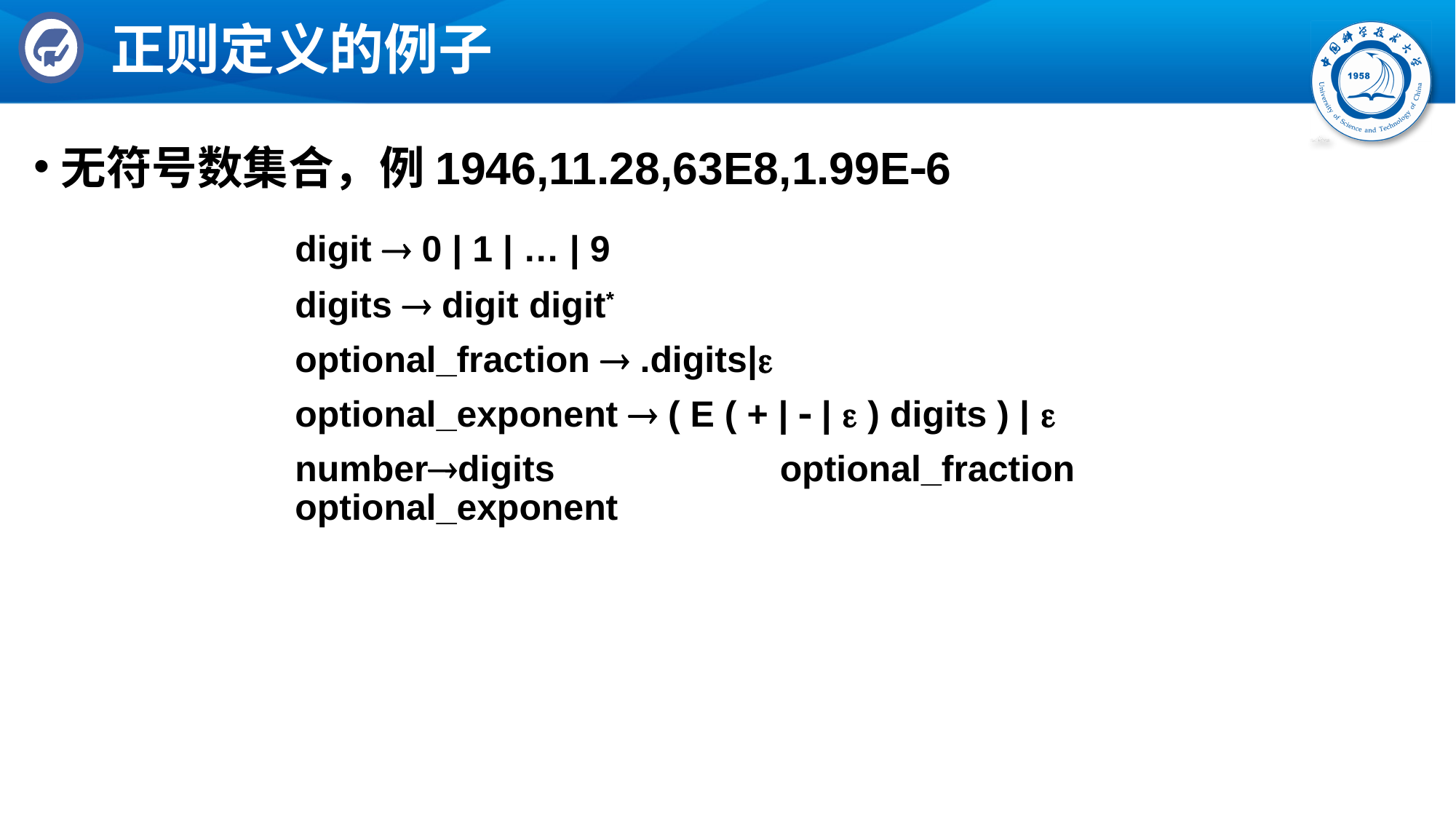

# 正则定义的例子
无符号数集合，例1946,11.28,63E8,1.99E−6

	digit → 0 | 1 | … | 9
	digits → digit digit*
	optional_fraction → .digits|ε
	optional_exponent → ( E ( + | − | ε ) digits ) | ε
	number→digits  optional_fraction  optional_exponent